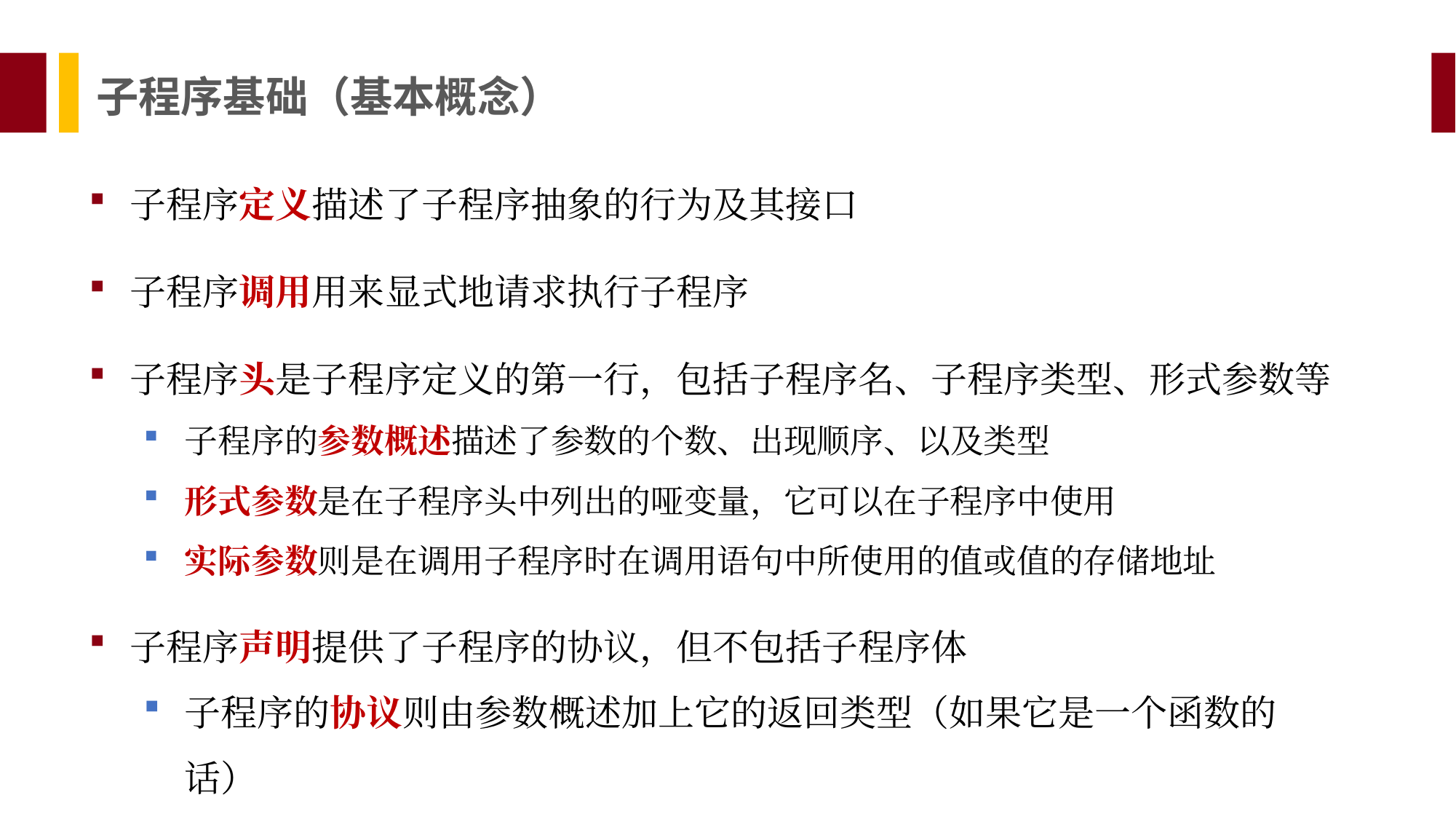

子程序基础（基本概念）
子程序定义描述了子程序抽象的行为及其接口
子程序调用用来显式地请求执行子程序
子程序头是子程序定义的第一行，包括子程序名、子程序类型、形式参数等
子程序的参数概述描述了参数的个数、出现顺序、以及类型
形式参数是在子程序头中列出的哑变量，它可以在子程序中使用
实际参数则是在调用子程序时在调用语句中所使用的值或值的存储地址
子程序声明提供了子程序的协议，但不包括子程序体
子程序的协议则由参数概述加上它的返回类型（如果它是一个函数的话）